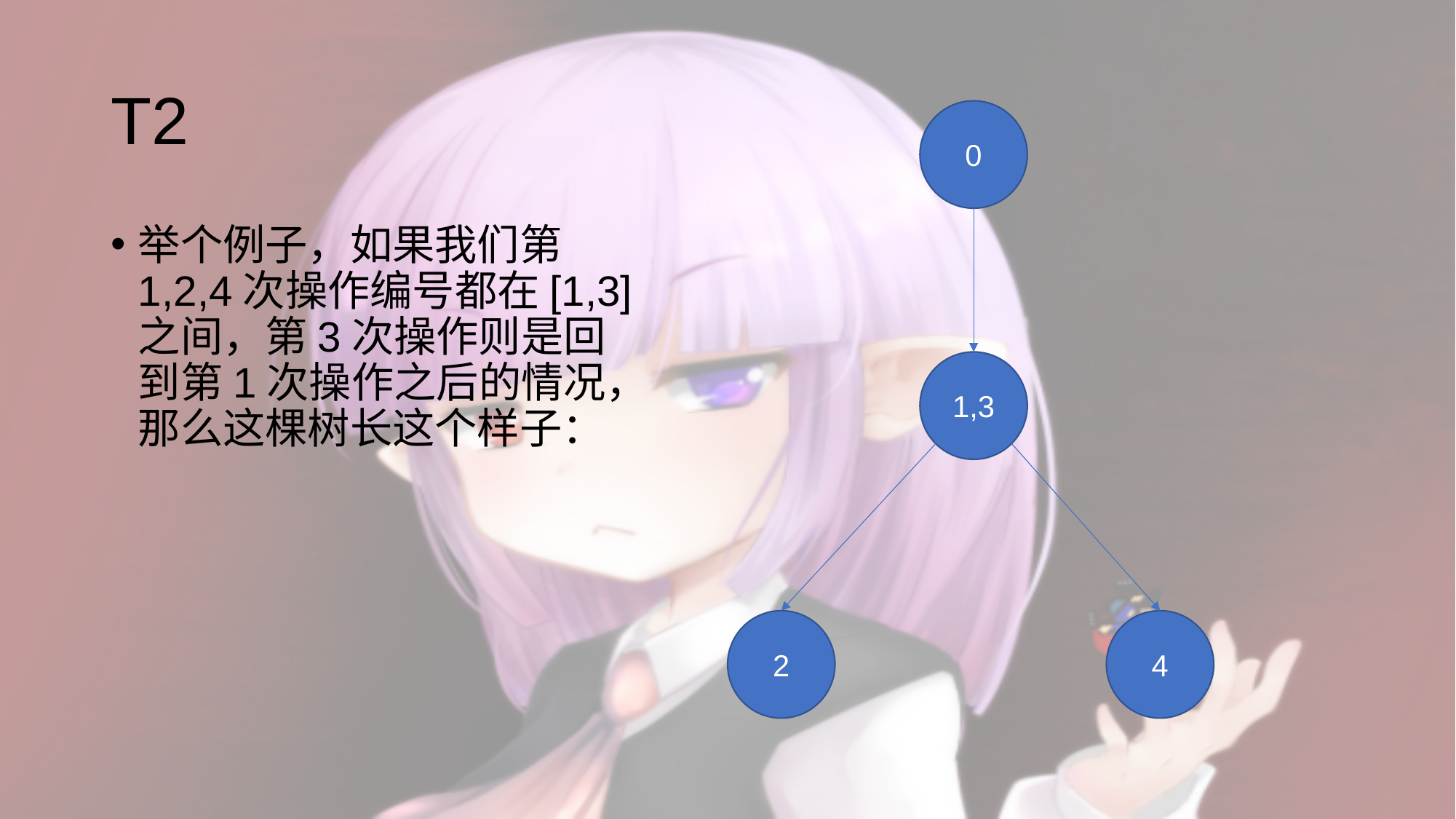

# T2
0
1,3
4
2
举个例子，如果我们第1,2,4次操作编号都在[1,3]之间，第3次操作则是回到第1次操作之后的情况，那么这棵树长这个样子：